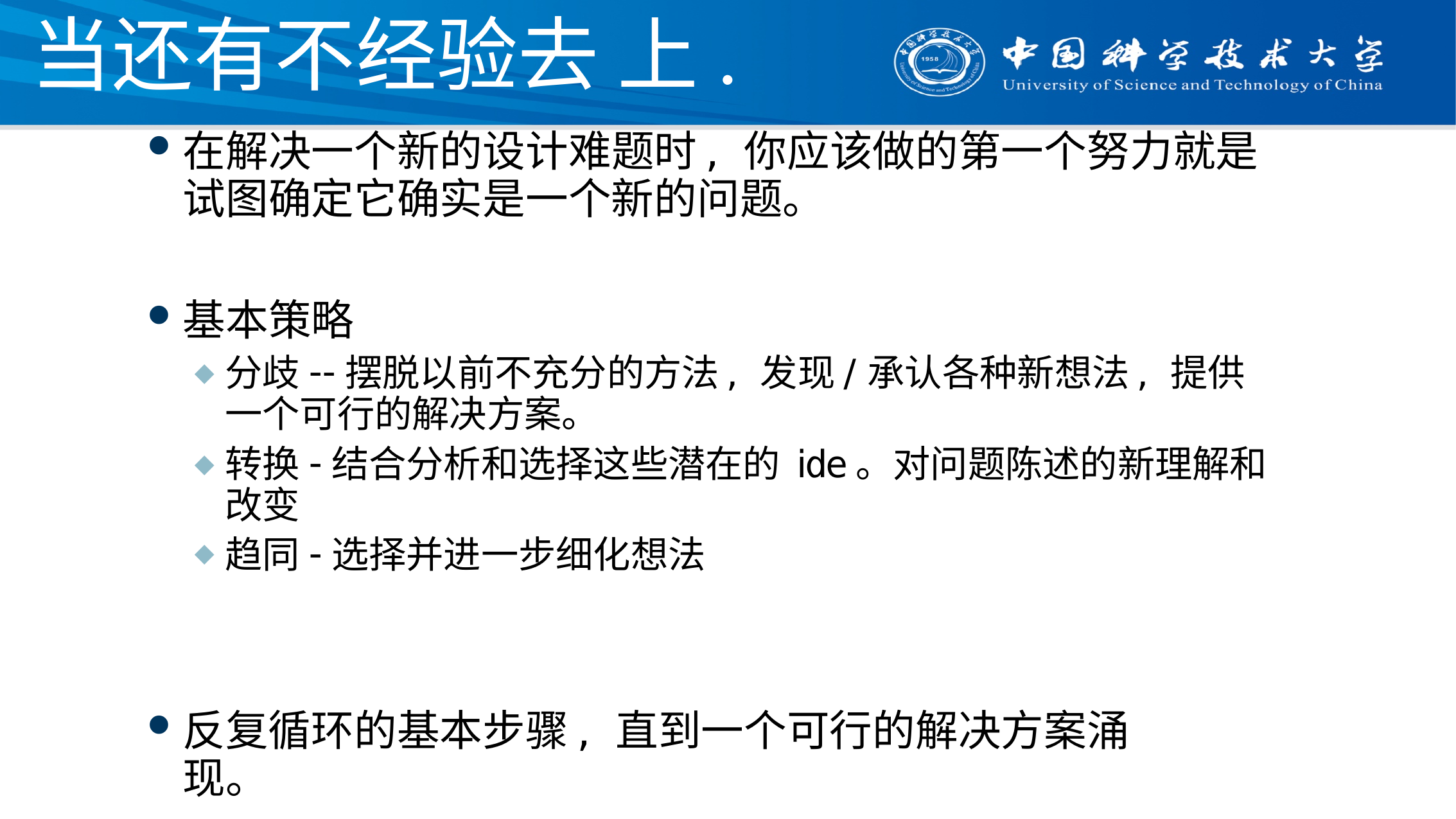

# 当还有不经验去 上.
在解决一个新的设计难题时, 你应该做的第一个努力就是试图确定它确实是一个新的问题。

基本策略
分歧--摆脱以前不充分的方法, 发现/承认各种新想法, 提供一个可行的解决方案。
转换-结合分析和选择这些潜在的 ide。对问题陈述的新理解和改变
趋同-选择并进一步细化想法
反复循环的基本步骤, 直到一个可行的解决方案涌现。